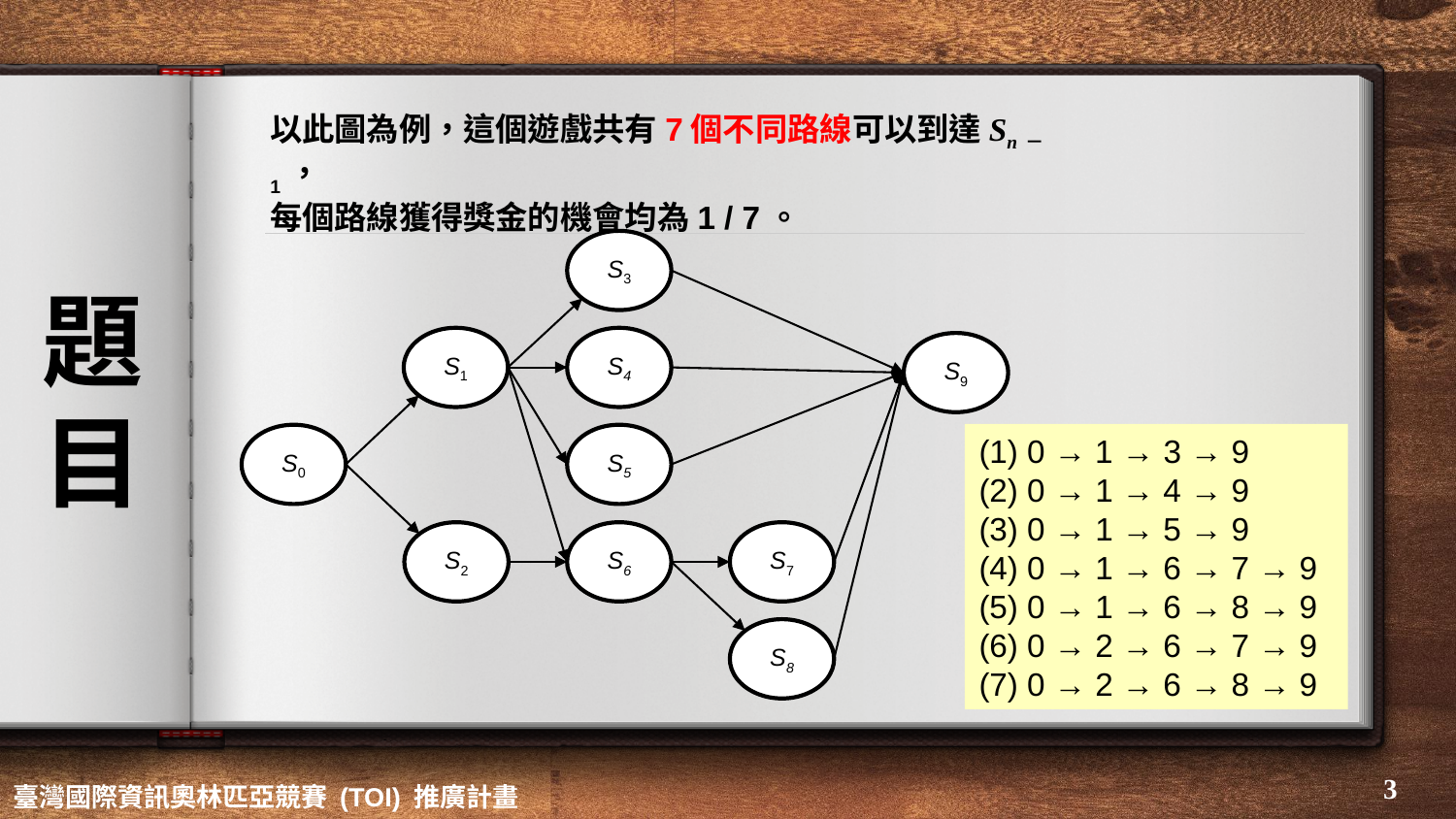

以此圖為例，這個遊戲共有7個不同路線可以到達Sn－1，
每個路線獲得獎金的機會均為1 / 7。
S3
S1
S4
S9
S0
S5
S2
S7
S6
S8
# 題 目
(1) 0 → 1 → 3 → 9
(2) 0 → 1 → 4 → 9
(3) 0 → 1 → 5 → 9
(4) 0 → 1 → 6 → 7 → 9
(5) 0 → 1 → 6 → 8 → 9
(6) 0 → 2 → 6 → 7 → 9
(7) 0 → 2 → 6 → 8 → 9
3